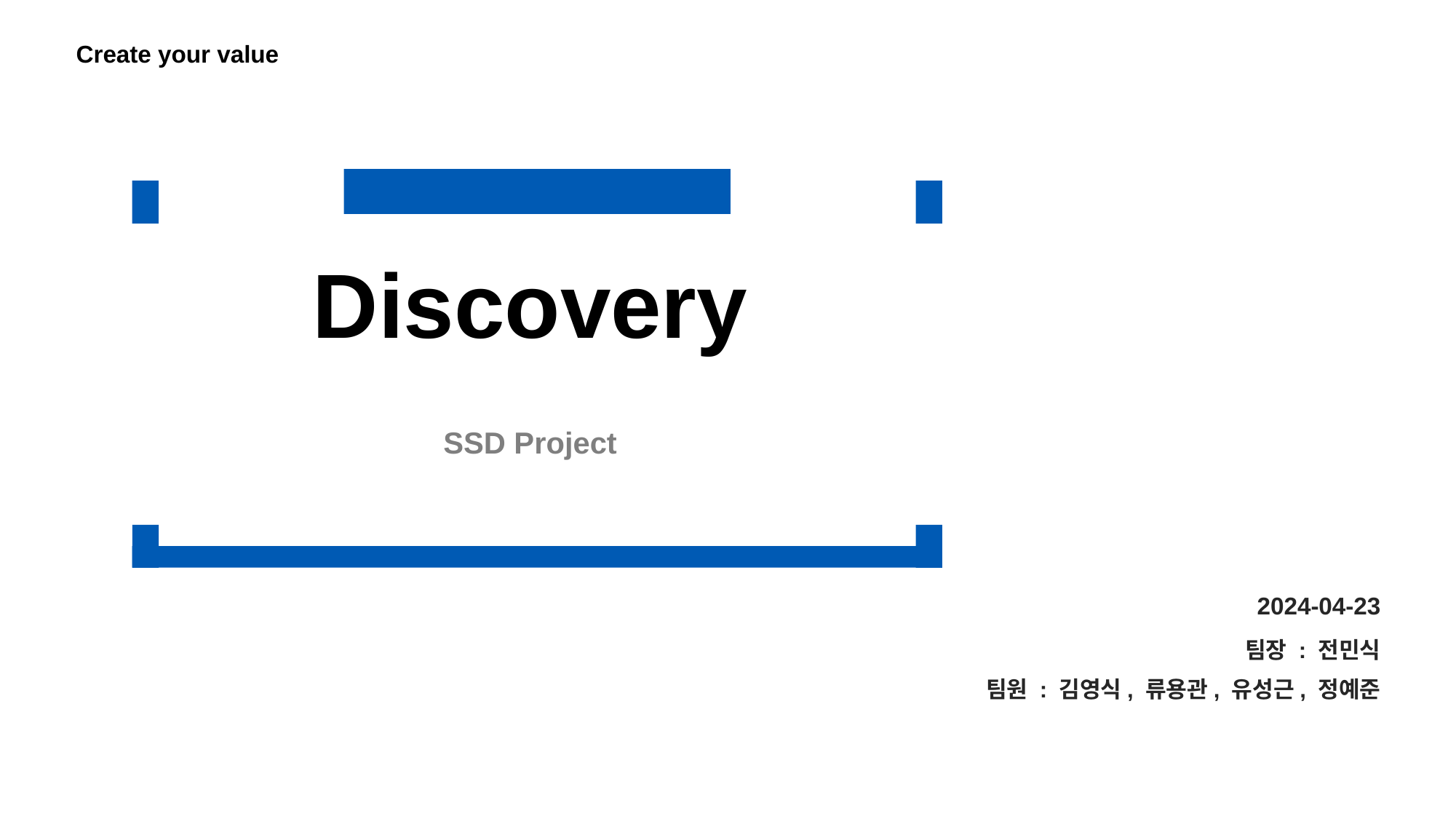

Discovery
SSD Project
2024-04-23
팀장 : 전민식
팀원 : 김영식, 류용관, 유성근, 정예준